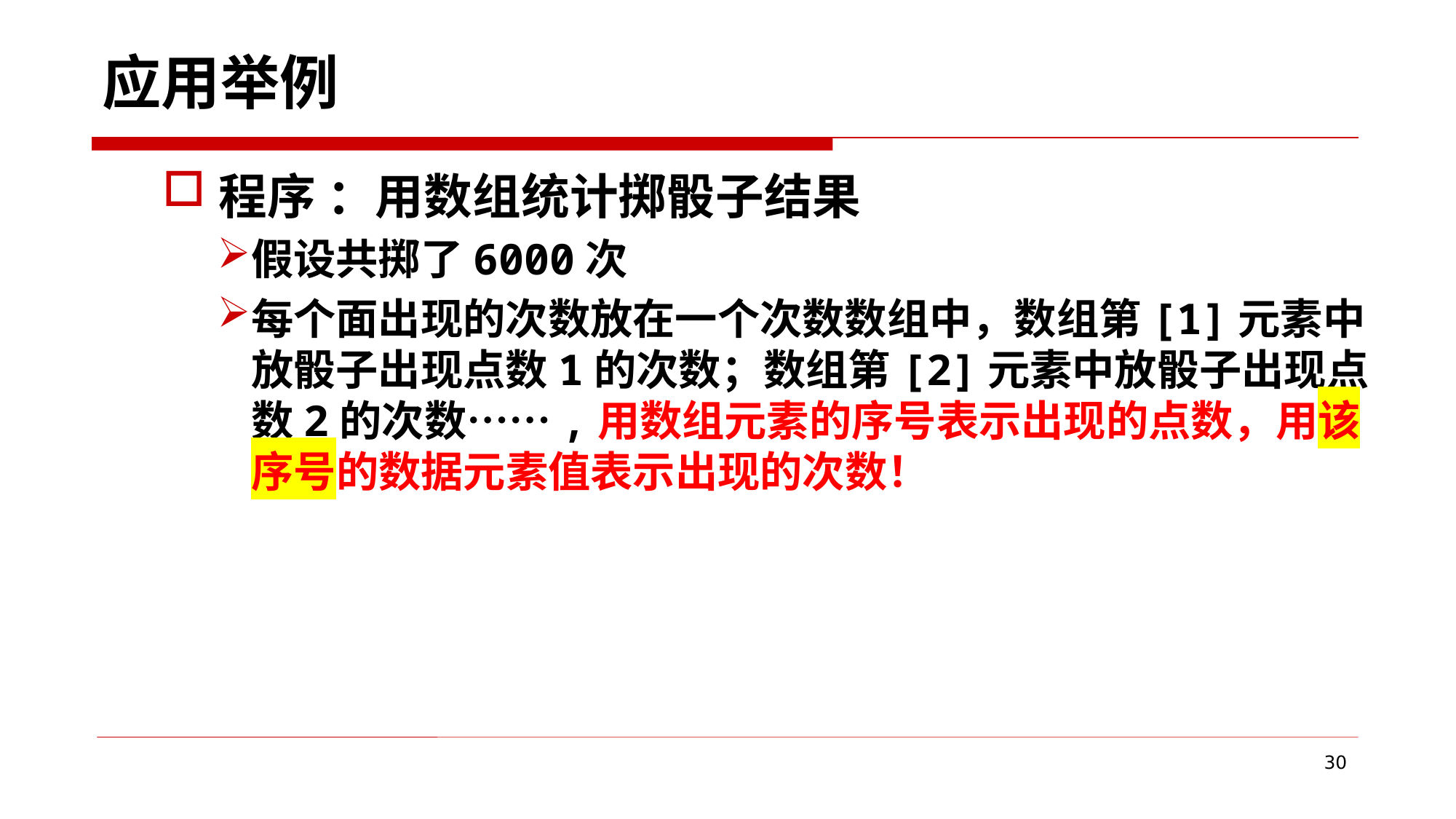

应用举例
程序 ：用数组统计掷骰子结果
假设共掷了6000次
每个面出现的次数放在一个次数数组中，数组第[1]元素中放骰子出现点数1的次数；数组第[2]元素中放骰子出现点数2的次数……,用数组元素的序号表示出现的点数，用该序号的数据元素值表示出现的次数！
30